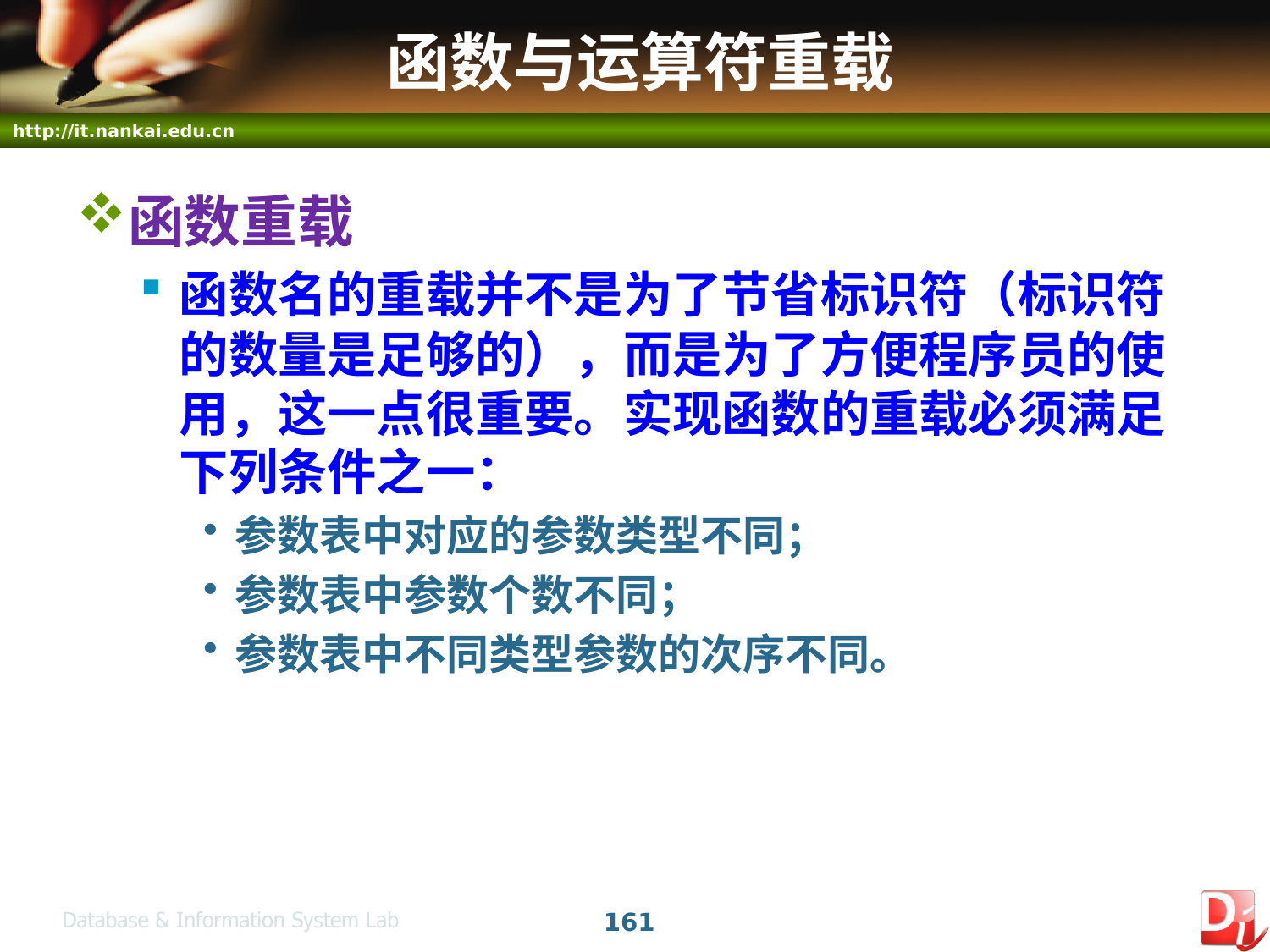

# 函数与运算符重载
函数重载
函数名的重载并不是为了节省标识符（标识符的数量是足够的），而是为了方便程序员的使用，这一点很重要。实现函数的重载必须满足下列条件之一：
参数表中对应的参数类型不同；
参数表中参数个数不同；
参数表中不同类型参数的次序不同。

161
Database & Information System Lab